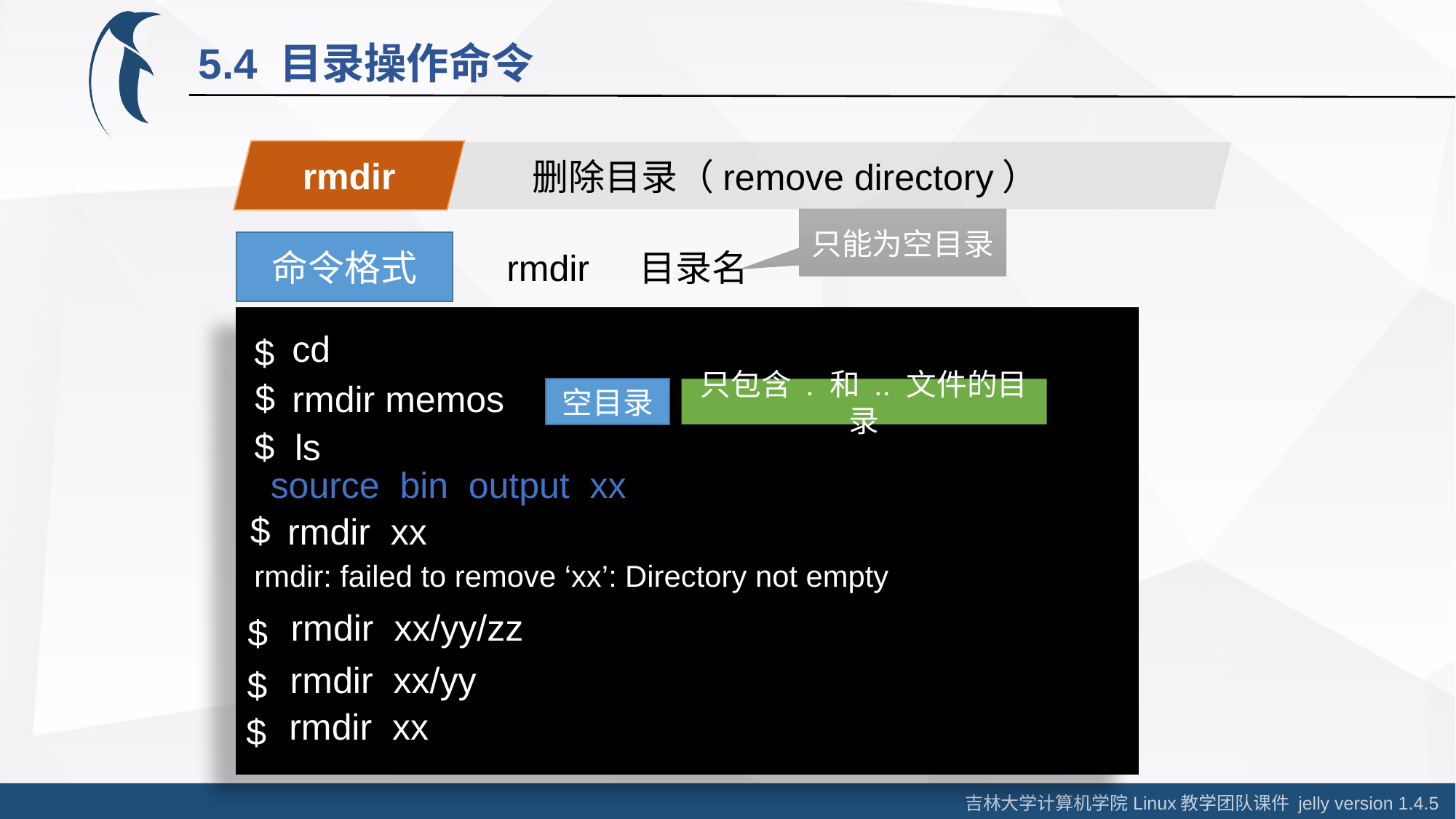

5.4 目录操作命令
rmdir
删除目录（remove directory）
只能为空目录
命令格式
rmdir    目录名

cd
$
$
rmdir memos
空目录
只包含 . 和 .. 文件的目录
$
ls
source  bin  output  xx
$
rmdir  xx
rmdir: failed to remove ‘xx’: Directory not empty
rmdir  xx/yy/zz
$
rmdir  xx/yy
$
rmdir  xx
$